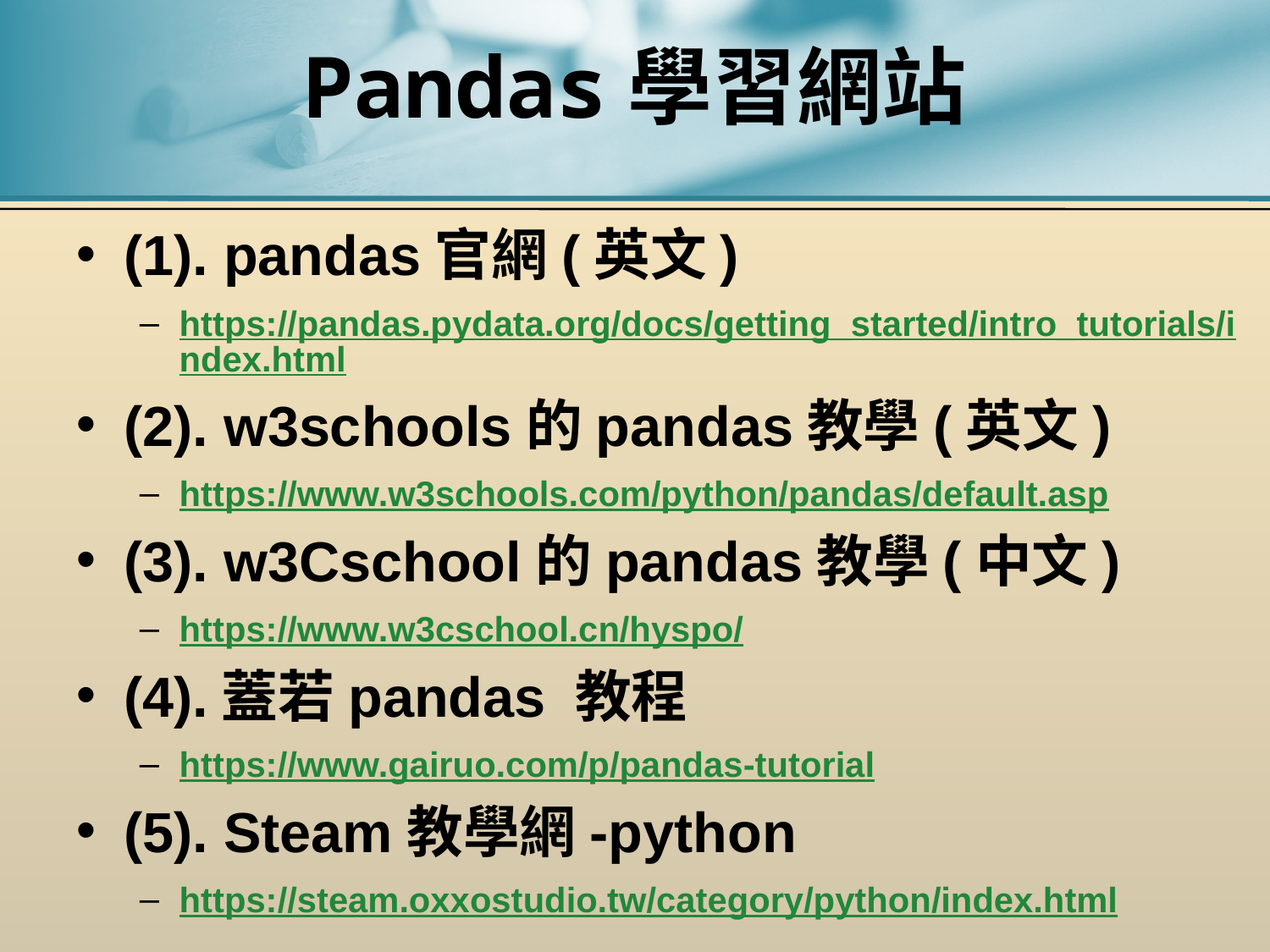

# Pandas學習網站
(1). pandas官網(英文)
https://pandas.pydata.org/docs/getting_started/intro_tutorials/index.html
(2). w3schools的pandas教學(英文)
https://www.w3schools.com/python/pandas/default.asp
(3). w3Cschool的pandas教學(中文)
https://www.w3cschool.cn/hyspo/
(4).蓋若pandas 教程
https://www.gairuo.com/p/pandas-tutorial
(5). Steam教學網-python
https://steam.oxxostudio.tw/category/python/index.html